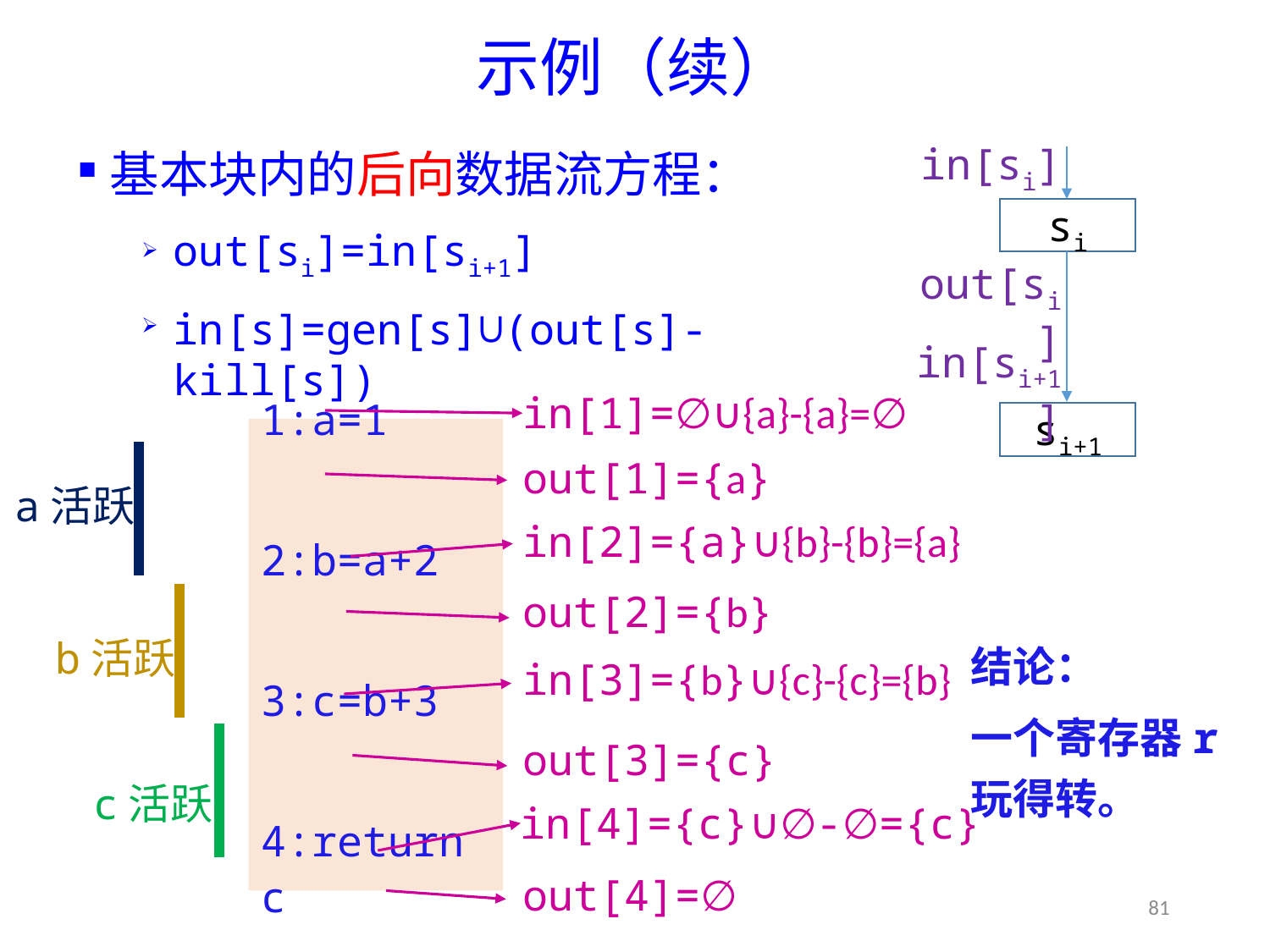

# 示例（续）
基本块内的后向数据流方程：
out[si]=in[si+1]
in[s]=gen[s]∪(out[s]-kill[s])
in[si]
si
si+1
out[si]
in[si+1]
in[1]=∅∪{a}-{a}=∅
1:a=1
2:b=a+2
3:c=b+3
4:return c
a活跃
out[1]={a}
in[2]={a}∪{b}-{b}={a}
b活跃
out[2]={b}
结论：
一个寄存器r玩得转。
in[3]={b}∪{c}-{c}={b}
c活跃
out[3]={c}
in[4]={c}∪∅-∅={c}
out[4]=∅
81